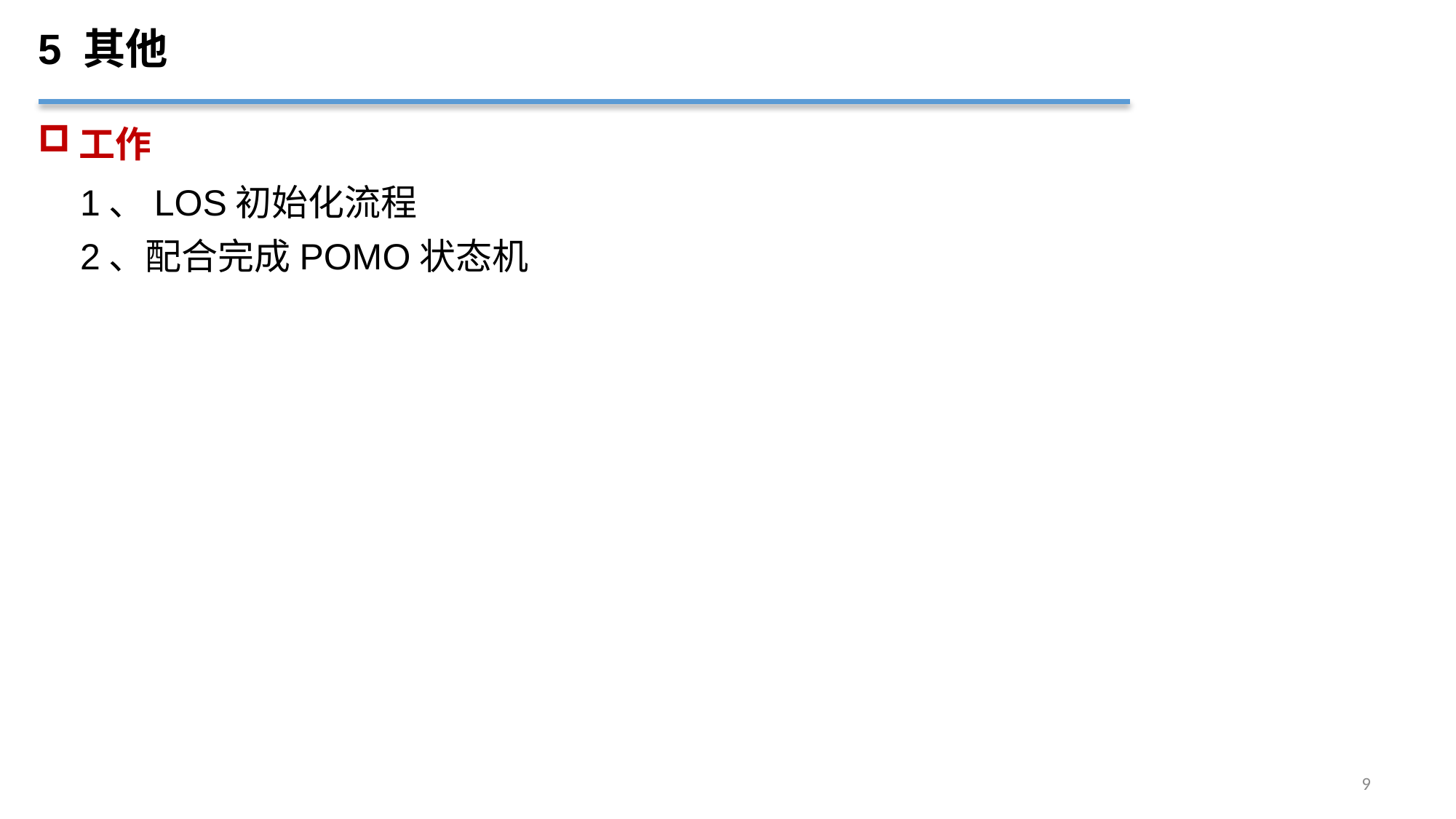

# 5 其他
工作
1、LOS初始化流程
2、配合完成POMO状态机
9